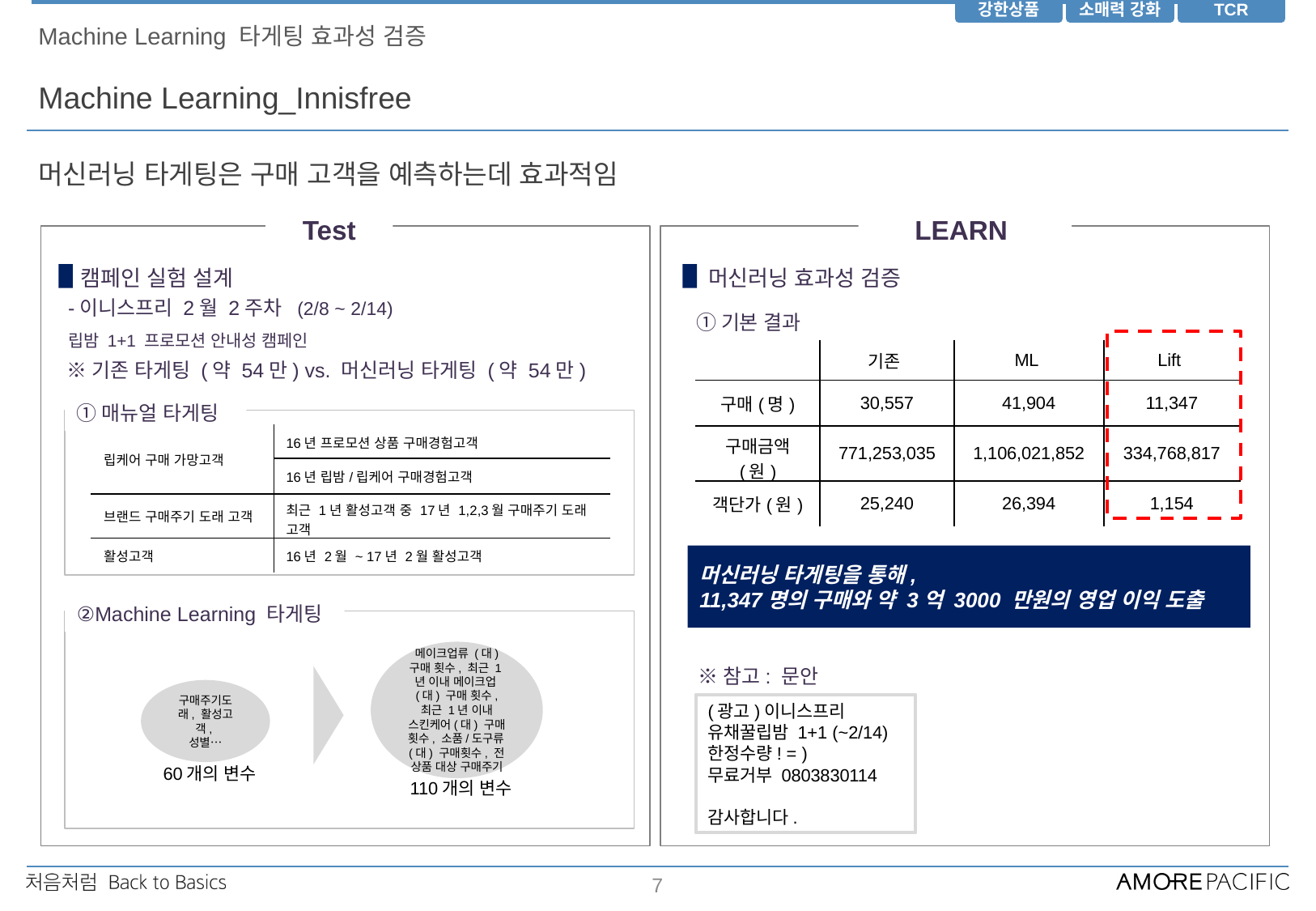

Machine Learning 타게팅 효과성 검증
Machine Learning_Innisfree
머신러닝 타게팅은 구매 고객을 예측하는데 효과적임
Test
LEARN

캠페인 실험 설계
머신러닝 효과성 검증

-이니스프리 2월 2주차  (2/8 ~ 2/14)
립밤 1+1 프로모션 안내성 캠페인
①기본 결과

|  | 기존 | ML | Lift |
| --- | --- | --- | --- |
| 구매(명) | 30,557 | 41,904 | 11,347 |
| 구매금액 (원) | 771,253,035 | 1,106,021,852 | 334,768,817 |
| 객단가(원) | 25,240 | 26,394 | 1,154 |
※기존 타게팅 (약 54만) vs. 머신러닝 타게팅 (약 54만)
①매뉴얼 타게팅

| 립케어 구매 가망고객 | 16년 프로모션 상품 구매경험고객 |
| --- | --- |
|  | 16년 립밤/립케어 구매경험고객 |
| 브랜드 구매주기 도래 고객 | 최근 1년 활성고객 중 17년 1,2,3월 구매주기 도래 고객 |
| 활성고객 | 16년 2월 ~ 17년 2월 활성고객 |
머신러닝 타게팅을 통해,
11,347명의 구매와 약 3억 3000 만원의 영업 이익 도출
②Machine Learning 타게팅

메이크업류 (대) 구매 횟수, 최근 1년 이내 메이크업(대) 구매 횟수, 최근 1년 이내 스킨케어(대) 구매 횟수, 소품/도구류(대) 구매횟수, 전 상품 대상 구매주기
※참고: 문안
구매주기도래, 활성고객,
성별…
(광고)이니스프리
유채꿀립밤 1+1 (~2/14)
한정수량! = )
무료거부 0803830114

감사합니다.

60개의 변수
110개의 변수
7